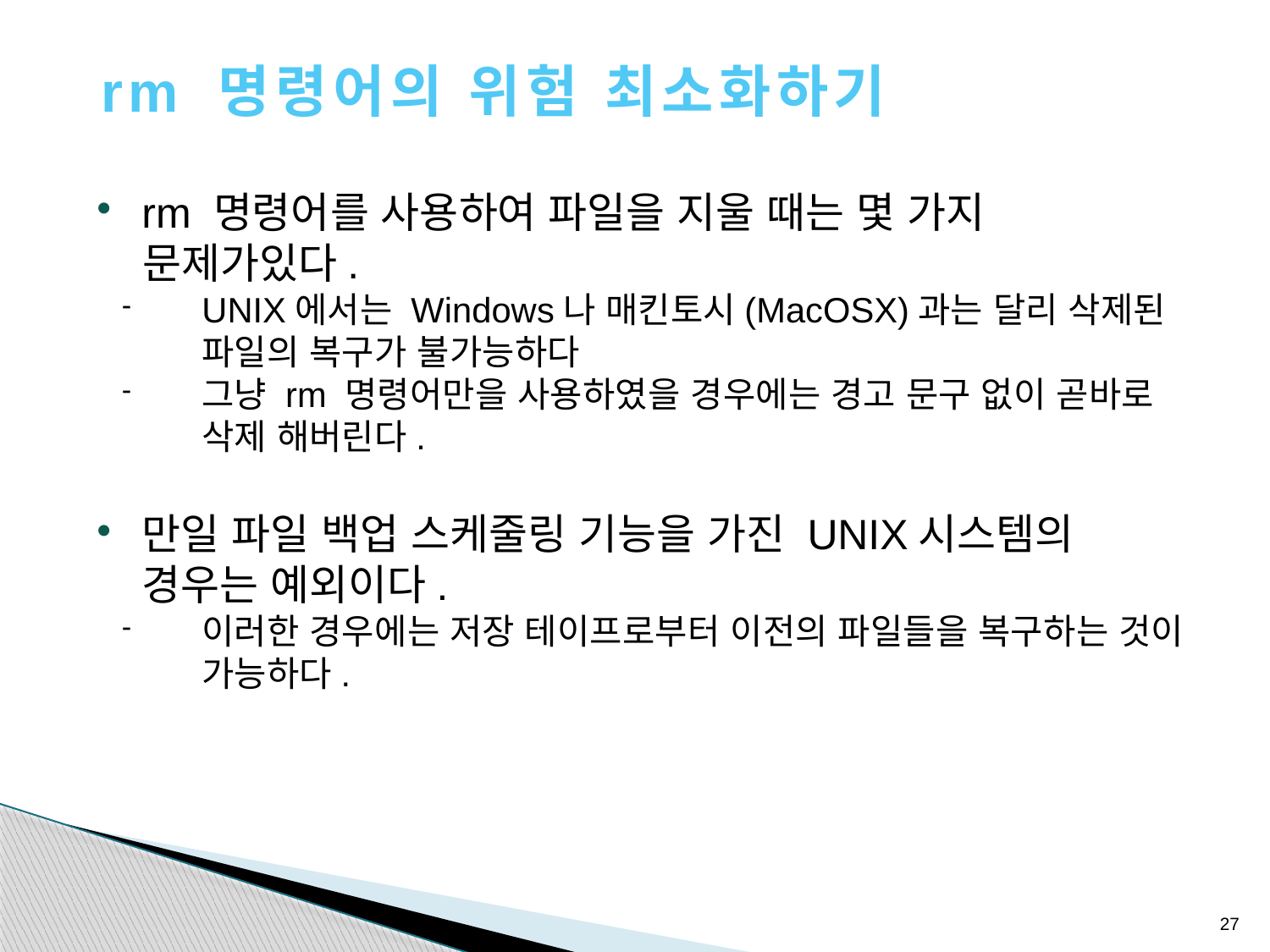

rm 명령어의 위험 최소화하기

rm 명령어를 사용하여 파일을 지울 때는 몇 가지
   문제가있다.
UNIX에서는 Windows나 매킨토시(MacOSX)과는 달리 삭제된 파일의 복구가 불가능하다
그냥 rm 명령어만을 사용하였을 경우에는 경고 문구 없이 곧바로 삭제 해버린다.

만일 파일 백업 스케줄링 기능을 가진 UNIX시스템의 경우는 예외이다.
이러한 경우에는 저장 테이프로부터 이전의 파일들을 복구하는 것이 가능하다.

27